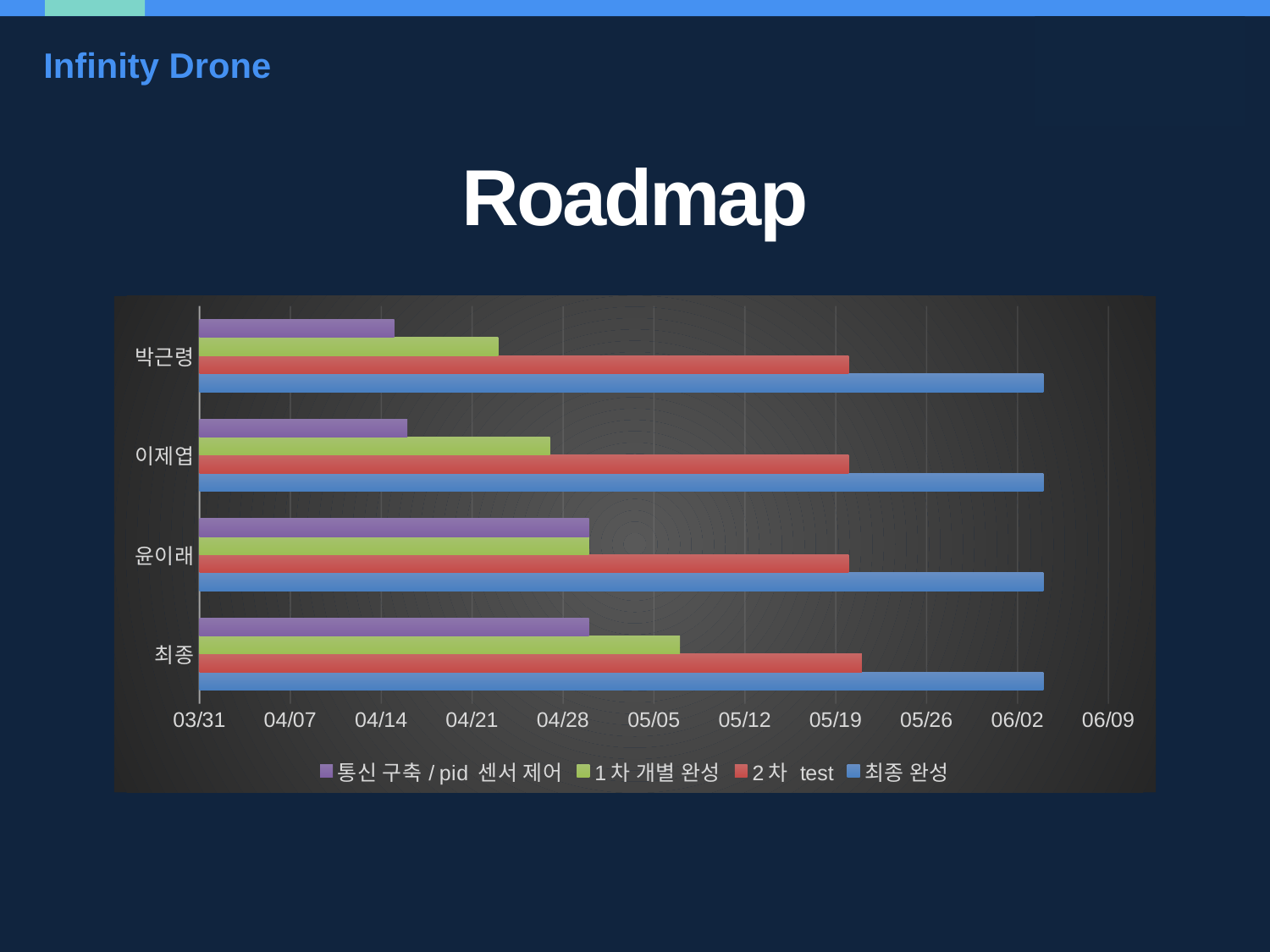

# Infinity Drone
Roadmap

### Chart

| Category | 최종 완성 | 2차 test | 1차 개별 완성 | 통신 구축/ pid 센서 제어 |
|---|---|---|---|---|
| 최종 | 42525.0 | 42511.0 | 42497.0 | 42490.0 |
| 윤이래 | 42525.0 | 42510.0 | 42490.0 | 42490.0 |
| 이제엽 | 42525.0 | 42510.0 | 42487.0 | 42476.0 |
| 박근령 | 42525.0 | 42510.0 | 42483.0 | 42475.0 |